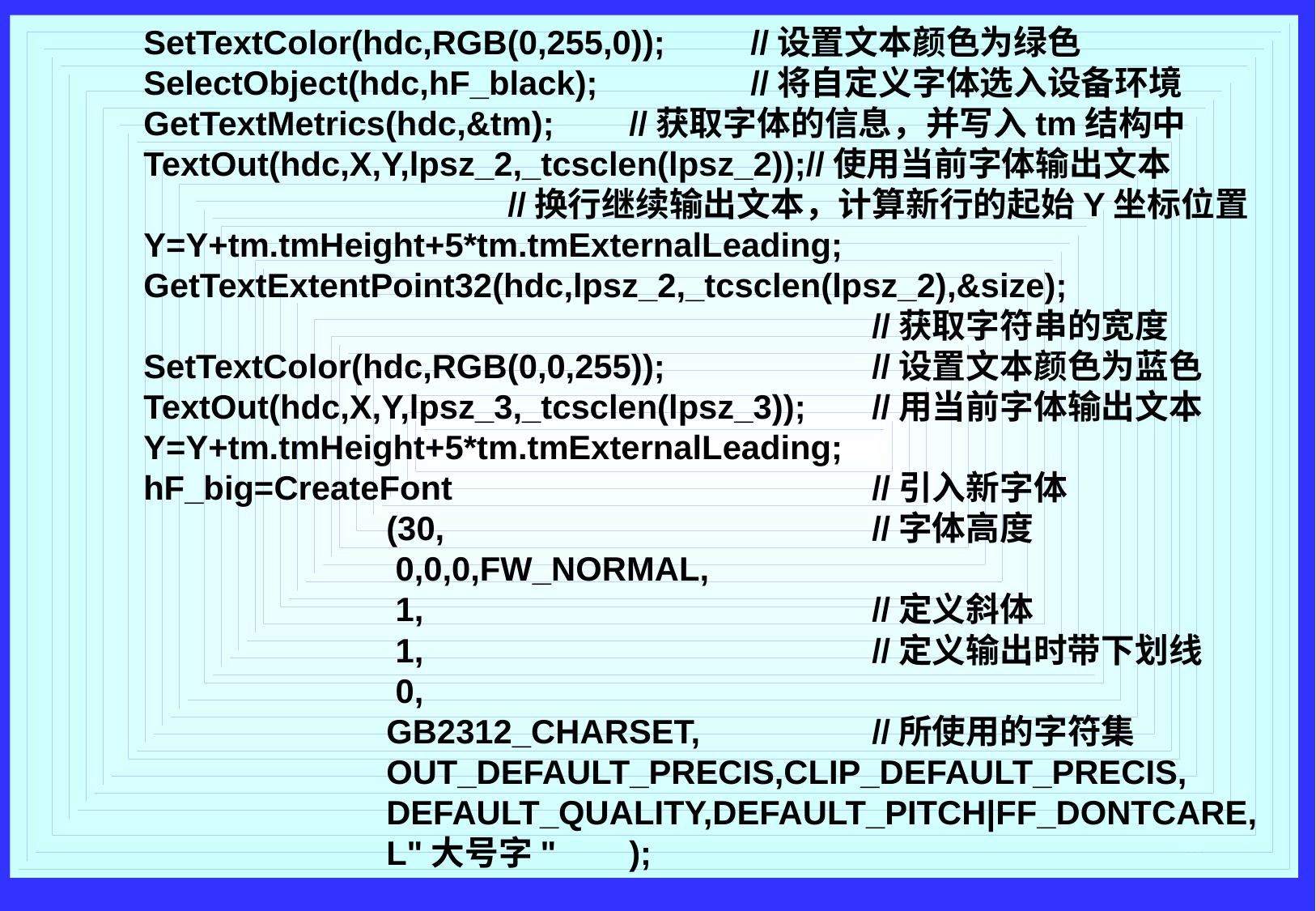

SetTextColor(hdc,RGB(0,255,0));	//设置文本颜色为绿色
	SelectObject(hdc,hF_black);		//将自定义字体选入设备环境
	GetTextMetrics(hdc,&tm);	//获取字体的信息，并写入tm结构中
	TextOut(hdc,X,Y,lpsz_2,_tcsclen(lpsz_2));//使用当前字体输出文本
				//换行继续输出文本，计算新行的起始Y坐标位置
	Y=Y+tm.tmHeight+5*tm.tmExternalLeading;
	GetTextExtentPoint32(hdc,lpsz_2,_tcsclen(lpsz_2),&size);
							//获取字符串的宽度
	SetTextColor(hdc,RGB(0,0,255));		//设置文本颜色为蓝色
	TextOut(hdc,X,Y,lpsz_3,_tcsclen(lpsz_3));	//用当前字体输出文本
	Y=Y+tm.tmHeight+5*tm.tmExternalLeading;
	hF_big=CreateFont				//引入新字体
			(30,				//字体高度
			 0,0,0,FW_NORMAL,
			 1,				//定义斜体
			 1,				//定义输出时带下划线
			 0,
			GB2312_CHARSET,		//所使用的字符集
			OUT_DEFAULT_PRECIS,CLIP_DEFAULT_PRECIS,
			DEFAULT_QUALITY,DEFAULT_PITCH|FF_DONTCARE,
			L"大号字"	);
26